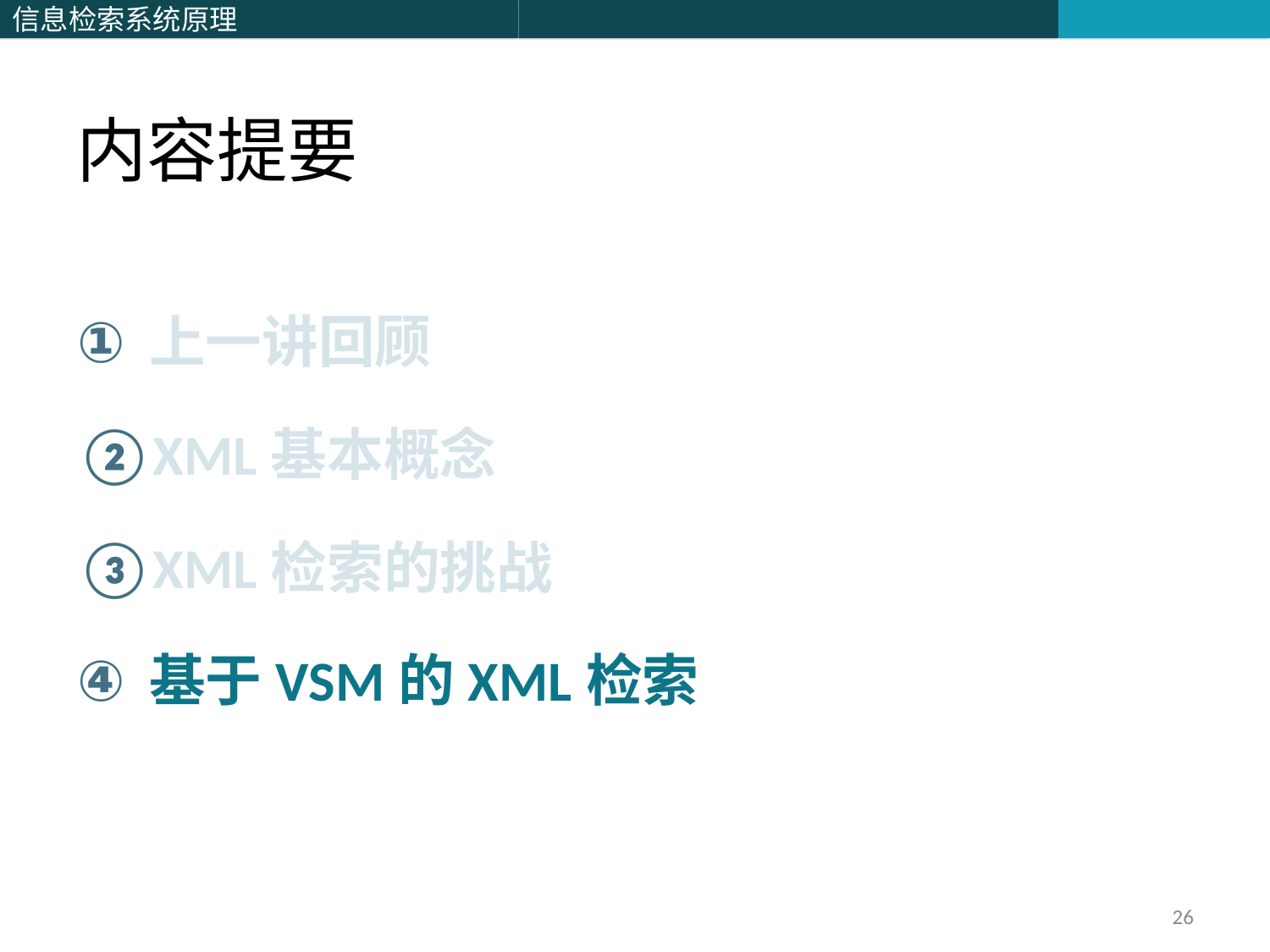

# 内容提要
上一讲回顾
XML基本概念
XML检索的挑战
基于VSM的XML检索
26